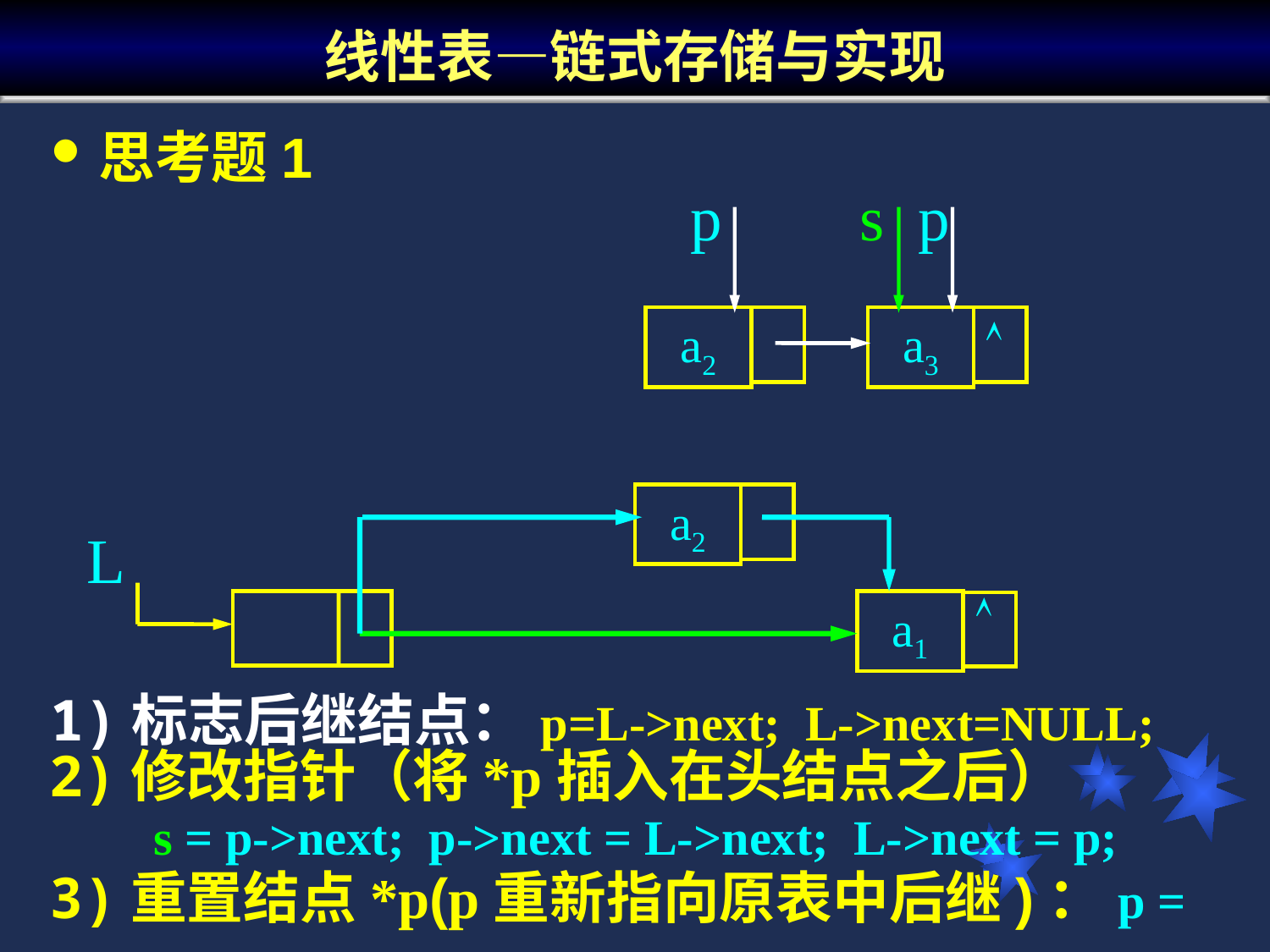

# 线性表—链式存储与实现
思考题1
p

s

p

a2

a3

∧

a2

L

∧

a1

1)标志后继结点：p=L->next;  L->next=NULL;
2)修改指针（将*p插入在头结点之后）
s = p->next;  p->next = L->next;  L->next = p;
3)重置结点*p(p重新指向原表中后继)：p = s;